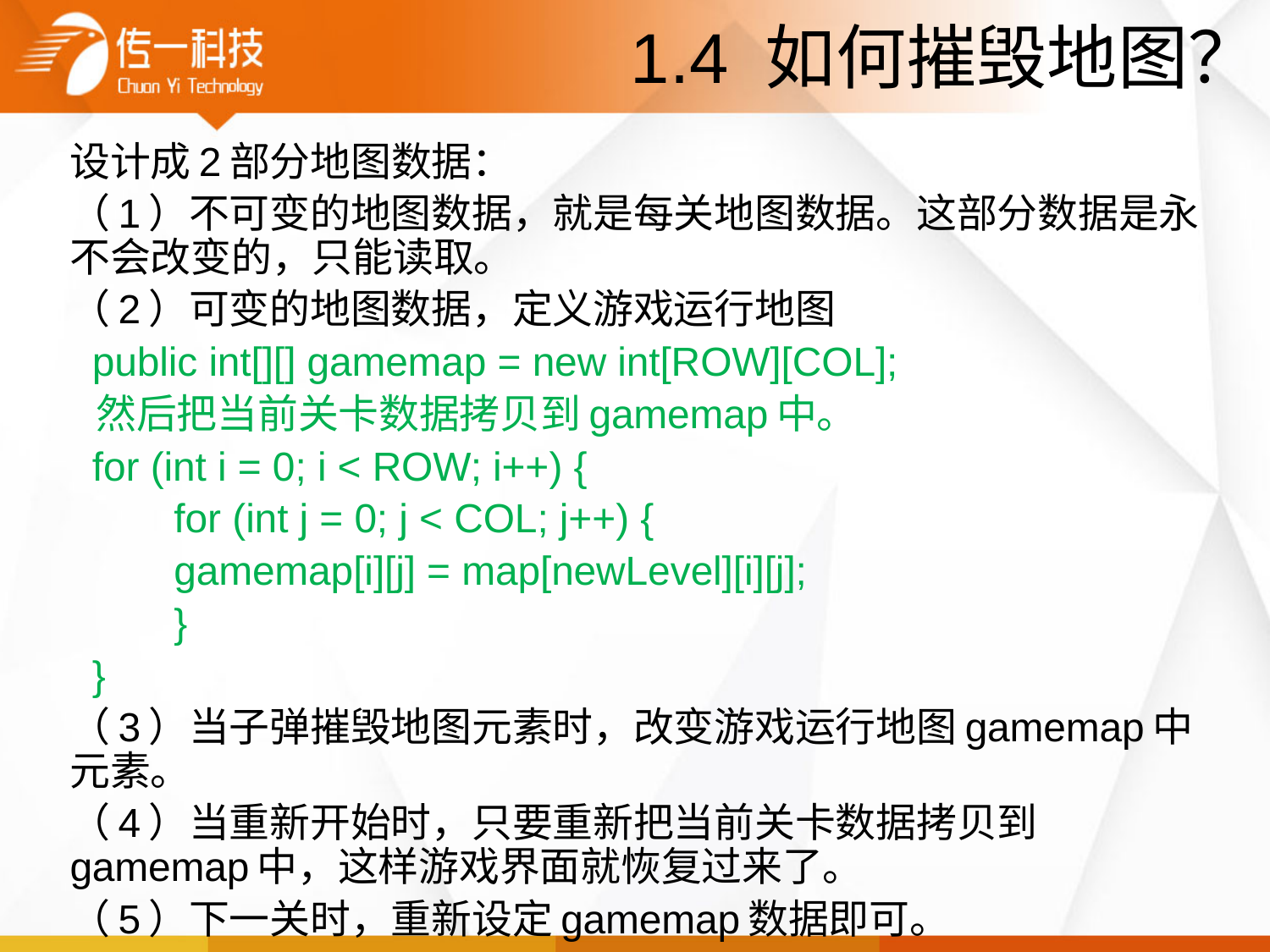

1.4 如何摧毁地图？
设计成2部分地图数据：
（1）不可变的地图数据，就是每关地图数据。这部分数据是永不会改变的，只能读取。
（2）可变的地图数据，定义游戏运行地图
  public int[][] gamemap = new int[ROW][COL];
  然后把当前关卡数据拷贝到gamemap中。
  for (int i = 0; i < ROW; i++) {
	for (int j = 0; j < COL; j++) {
		gamemap[i][j] = map[newLevel][i][j];
	}
  }
（3）当子弹摧毁地图元素时，改变游戏运行地图gamemap中元素。
（4）当重新开始时，只要重新把当前关卡数据拷贝到gamemap中，这样游戏界面就恢复过来了。
（5）下一关时，重新设定gamemap数据即可。